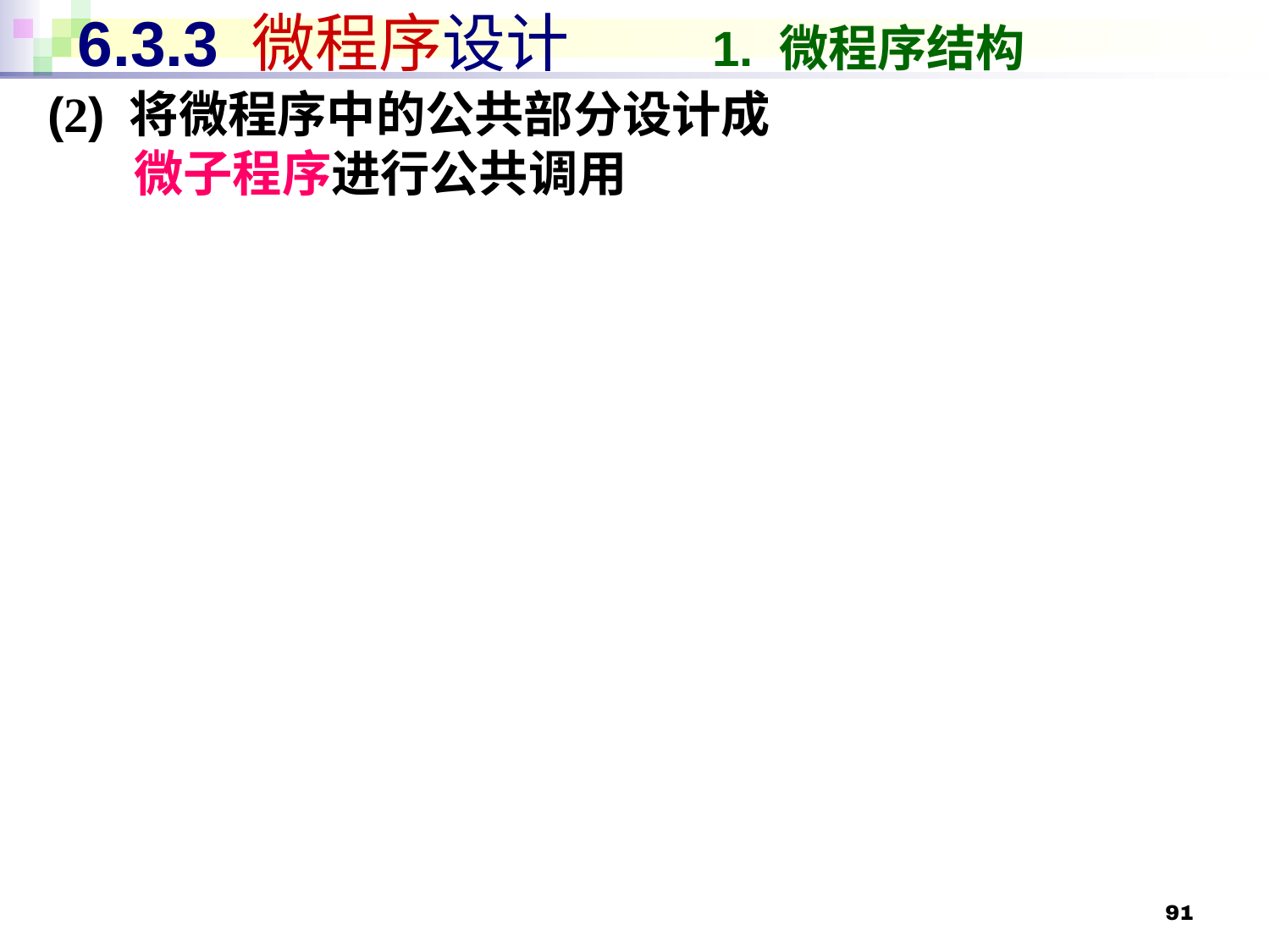

# 6.3.3 微程序设计         1. 微程序结构
(2) 将微程序中的公共部分设计成
微子程序进行公共调用
91